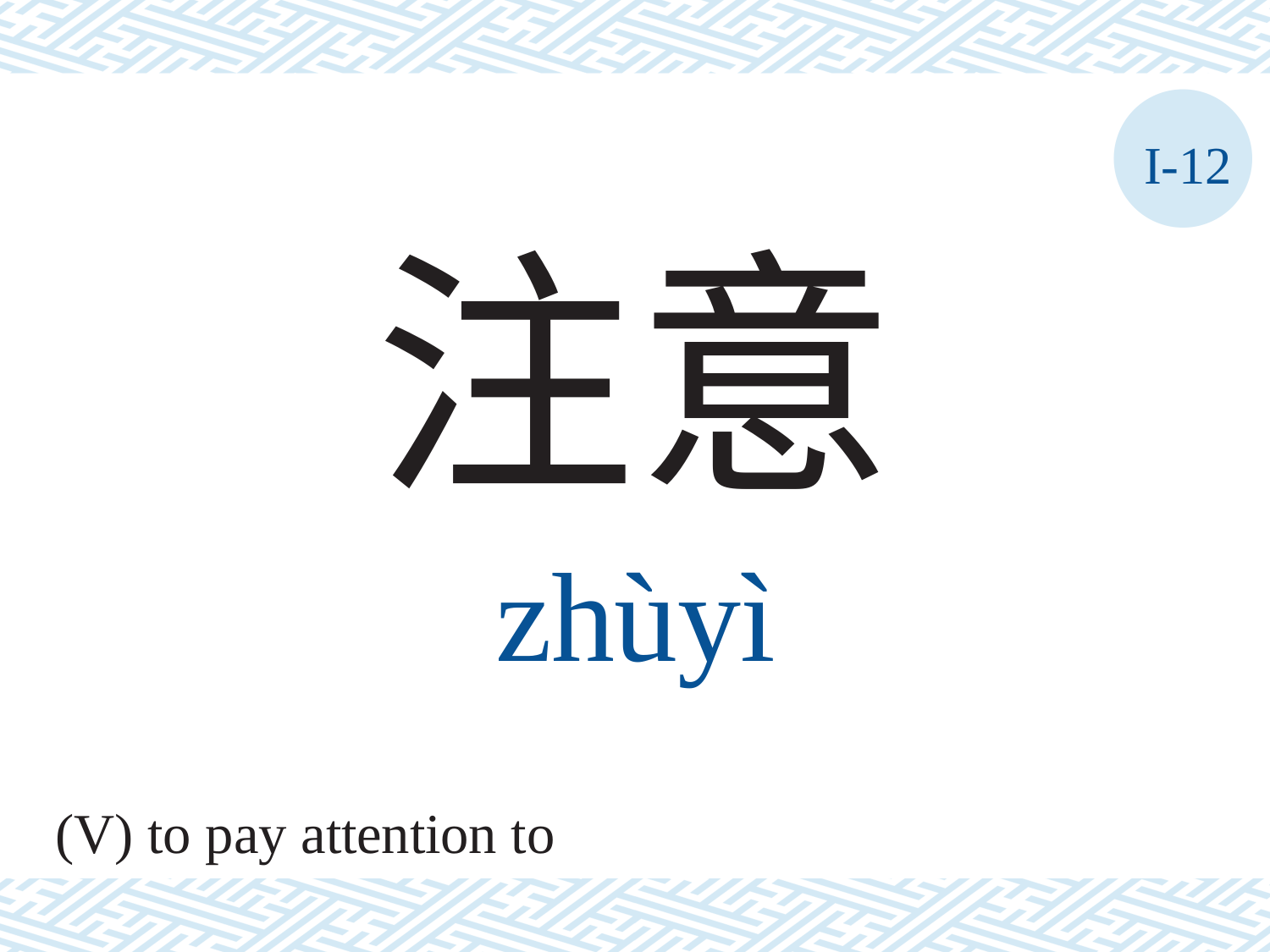

I-12
注意
zhùyì
(V) to pay attention to